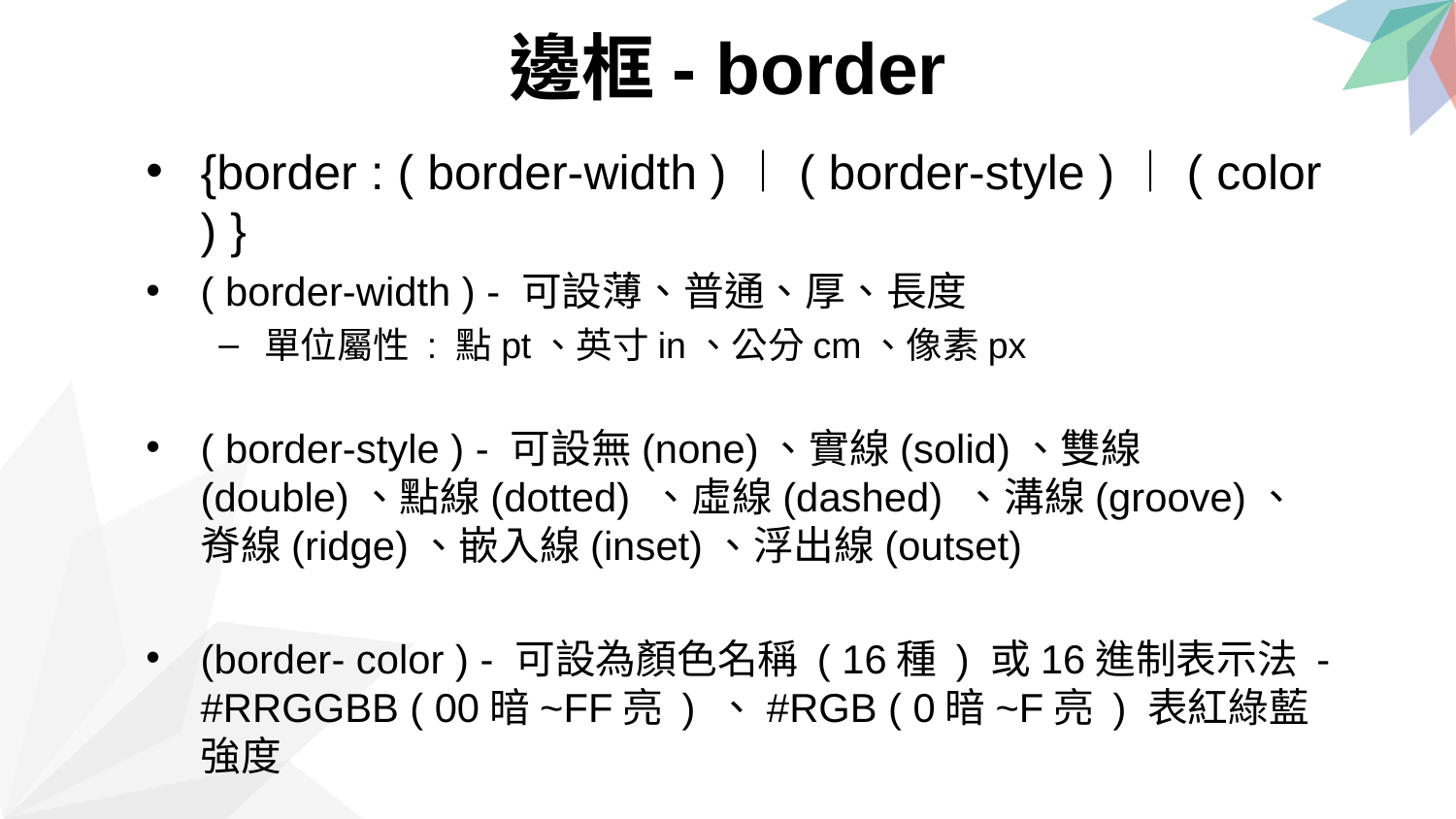

邊框- border
{border : ( border-width )︱( border-style )︱( color ) }
( border-width ) - 可設薄、普通、厚、長度
單位屬性 : 點pt、英寸in、公分cm、像素px
( border-style ) - 可設無(none)、實線(solid)、雙線(double)、點線(dotted) 、虛線(dashed) 、溝線(groove)、脊線(ridge)、嵌入線(inset)、浮出線(outset)

(border- color ) - 可設為顏色名稱 ( 16種 ) 或16進制表示法 - #RRGGBB ( 00暗~FF亮 ) 、#RGB ( 0暗~F亮 ) 表紅綠藍強度